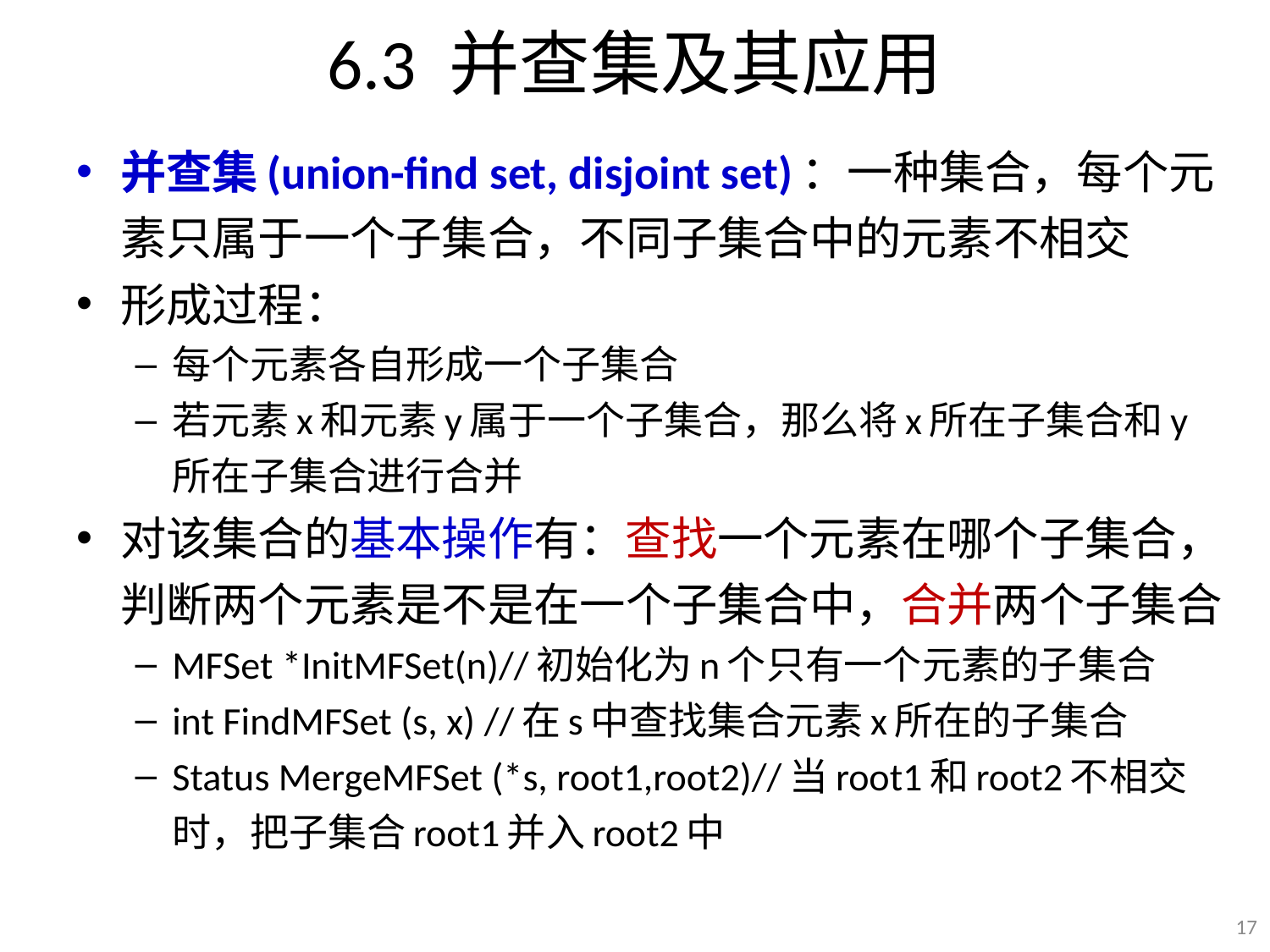

# 6.3 并查集及其应用
并查集(union-find set, disjoint set)：一种集合，每个元素只属于一个子集合，不同子集合中的元素不相交
形成过程：
每个元素各自形成一个子集合
若元素x和元素y属于一个子集合，那么将x所在子集合和y所在子集合进行合并
对该集合的基本操作有：查找一个元素在哪个子集合，判断两个元素是不是在一个子集合中，合并两个子集合
MFSet *InitMFSet(n)//初始化为n个只有一个元素的子集合
int FindMFSet (s, x) //在s中查找集合元素x所在的子集合
Status MergeMFSet (*s, root1,root2)//当root1和root2不相交时，把子集合root1并入root2中

17